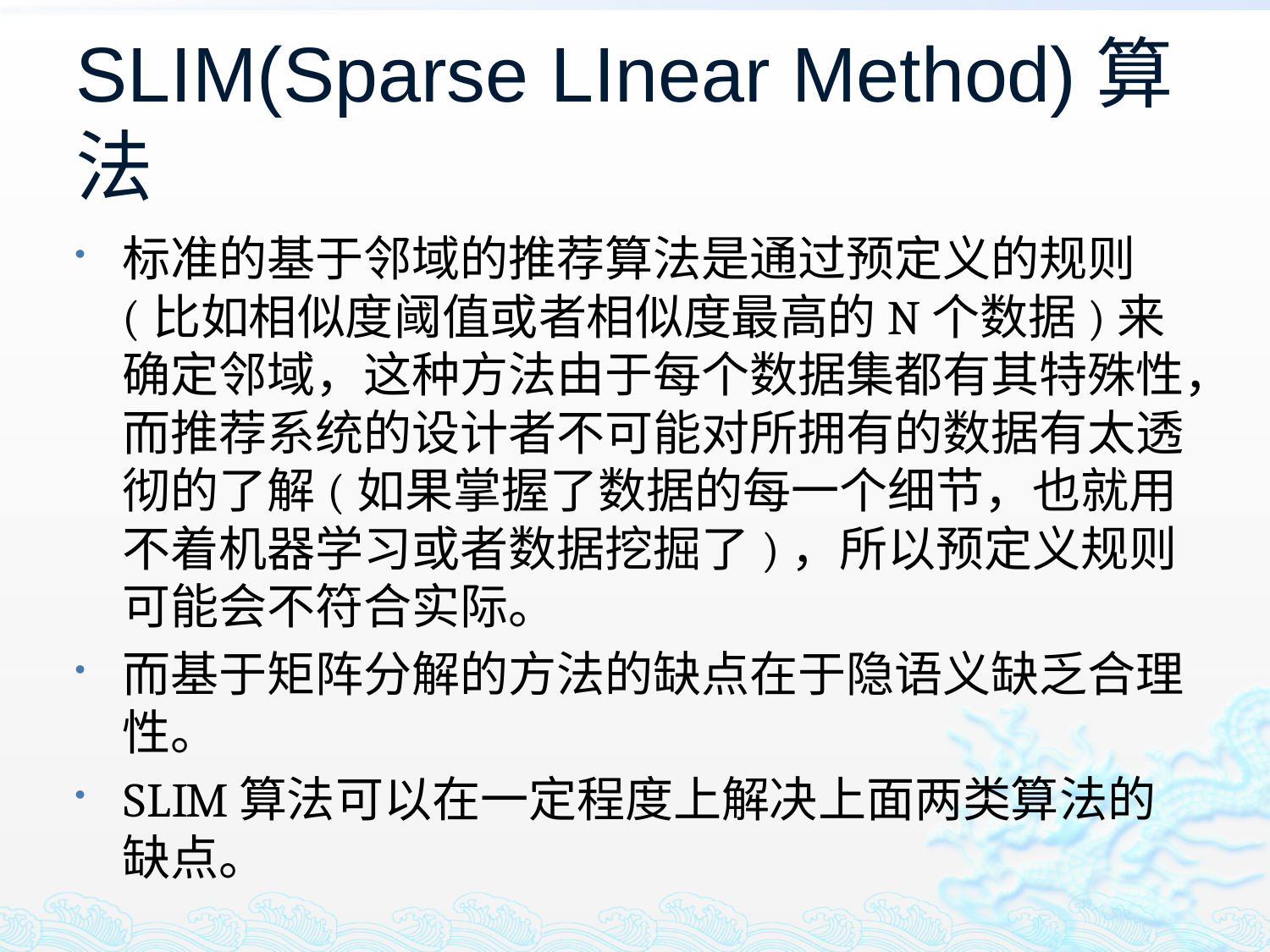

# SLIM(Sparse LInear Method)算法
标准的基于邻域的推荐算法是通过预定义的规则(比如相似度阈值或者相似度最高的N个数据)来确定邻域，这种方法由于每个数据集都有其特殊性，而推荐系统的设计者不可能对所拥有的数据有太透彻的了解(如果掌握了数据的每一个细节，也就用不着机器学习或者数据挖掘了)，所以预定义规则可能会不符合实际。
而基于矩阵分解的方法的缺点在于隐语义缺乏合理性。
SLIM算法可以在一定程度上解决上面两类算法的缺点。